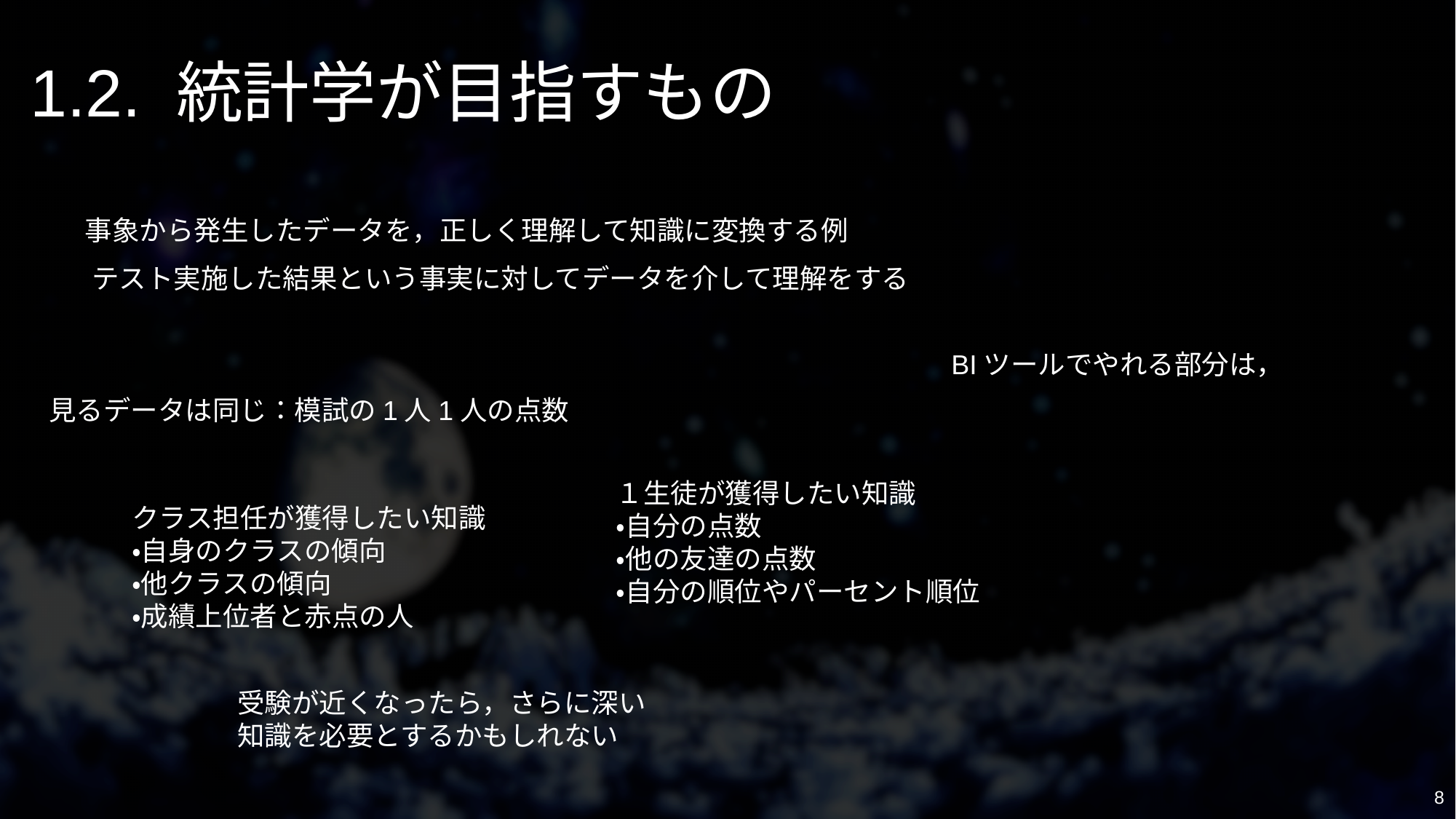

# 1.2. 統計学が目指すもの
事象から発生したデータを，正しく理解して知識に変換する例
テスト実施した結果という事実に対してデータを介して理解をする
BIツールでやれる部分は，
見るデータは同じ：模試の1人1人の点数
１生徒が獲得したい知識
・自分の点数
・他の友達の点数
・自分の順位やパーセント順位
クラス担任が獲得したい知識
・自身のクラスの傾向
・他クラスの傾向
・成績上位者と赤点の人
受験が近くなったら，さらに深い知識を必要とするかもしれない
8